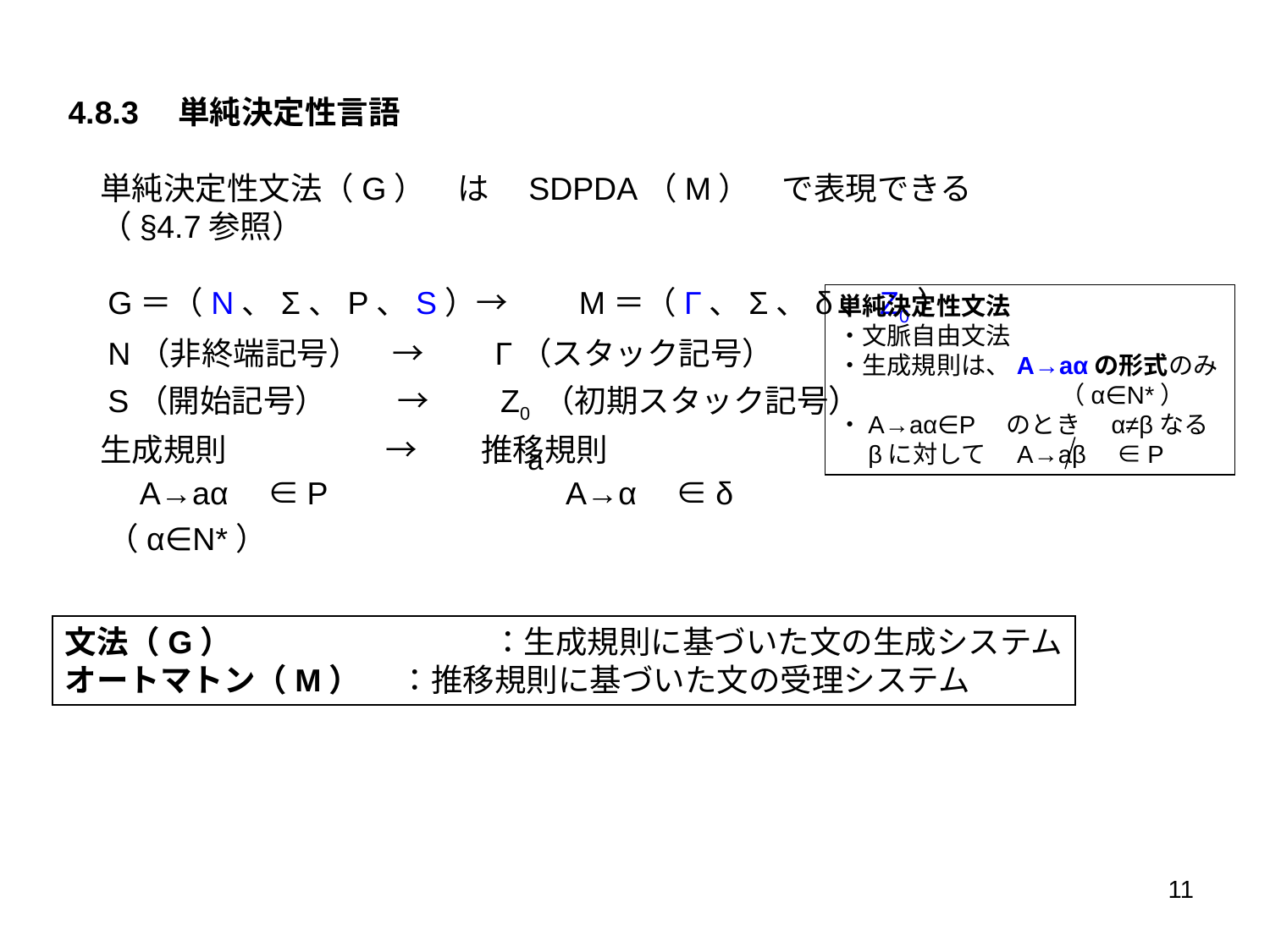

4.8.3　単純決定性言語

　単純決定性文法（G）　は　SDPDA（M）　で表現できる
　（§4.7参照）

　G＝（N、Σ、P、S）→　　M＝（Γ、Σ、δ、Z0）
　N（非終端記号）　→　　Γ（スタック記号）
　S（開始記号）　　 →　　Z0 （初期スタック記号）
　生成規則　　　　　→　　推移規則
　　A→aα　∈P　　　　　　　A→α　∈δ
　 （α∈N*）

単純決定性文法
・文脈自由文法
・生成規則は、A→aαの形式のみ
　　　　　　　　　（α∈N*）
・A→aα∈P　のとき　α≠βなる
　βに対して　A→aβ　∈P
a

文法（G）	　　　　　  ：生成規則に基づいた文の生成システム
オートマトン（M）　 ：推移規則に基づいた文の受理システム
11